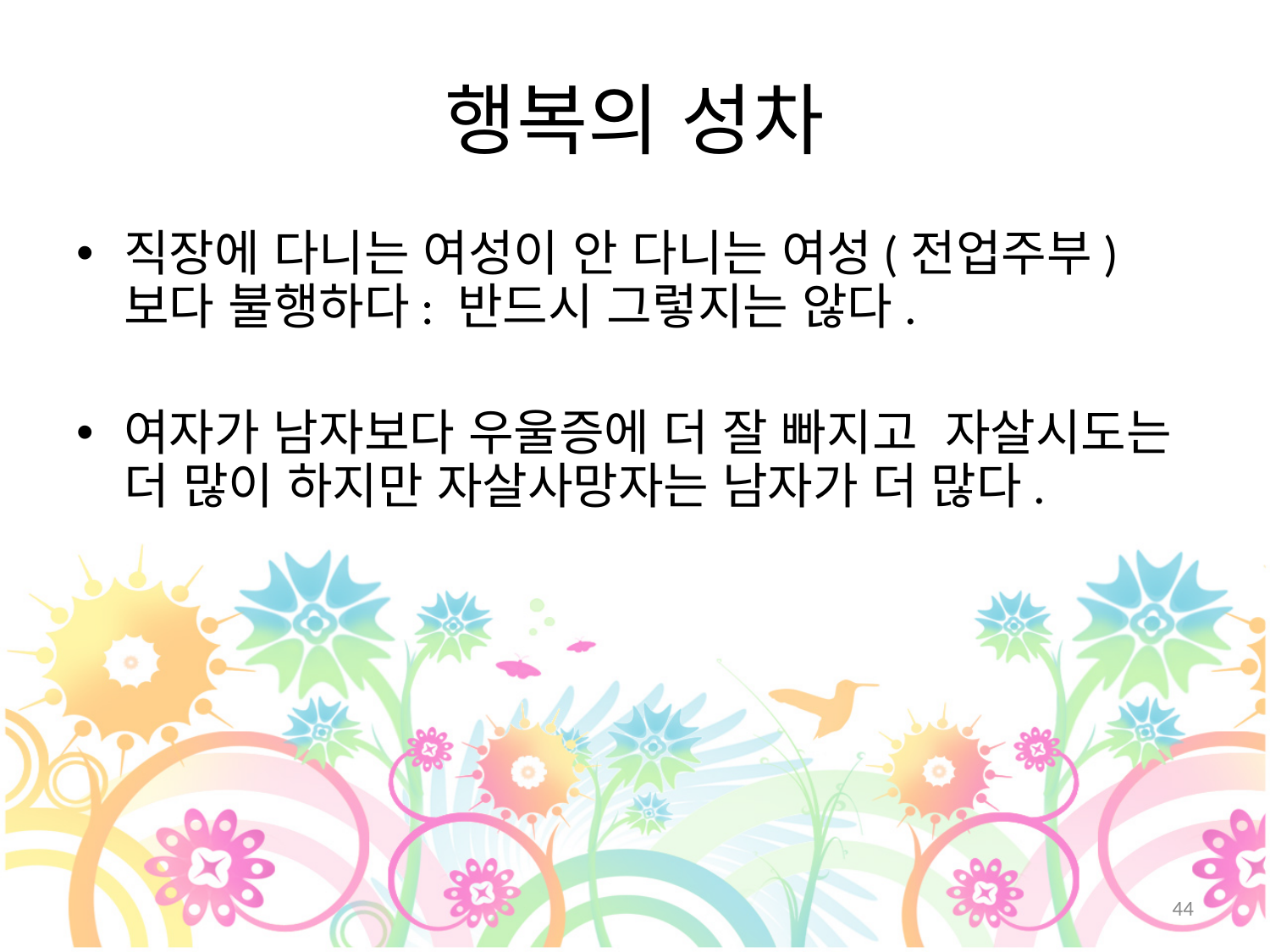

# 행복의 성차
직장에 다니는 여성이 안 다니는 여성(전업주부)보다 불행하다: 반드시 그렇지는 않다.

여자가 남자보다 우울증에 더 잘 빠지고  자살시도는 더 많이 하지만 자살사망자는 남자가 더 많다.
44